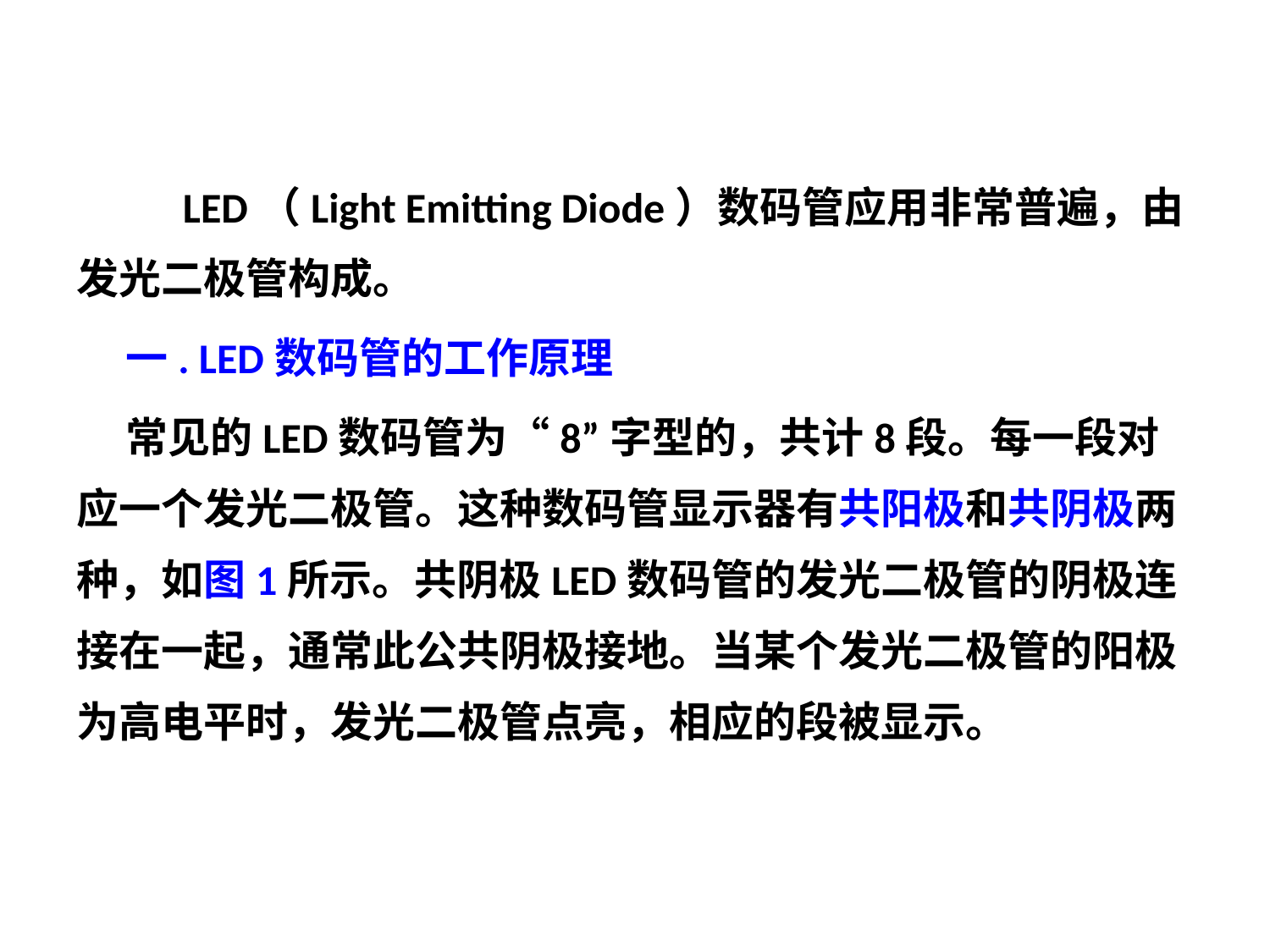

LED（Light Emitting Diode）数码管应用非常普遍，由发光二极管构成。
一. LED数码管的工作原理
常见的LED数码管为“8”字型的，共计8段。每一段对应一个发光二极管。这种数码管显示器有共阳极和共阴极两种，如图1所示。共阴极LED数码管的发光二极管的阴极连接在一起，通常此公共阴极接地。当某个发光二极管的阳极为高电平时，发光二极管点亮，相应的段被显示。